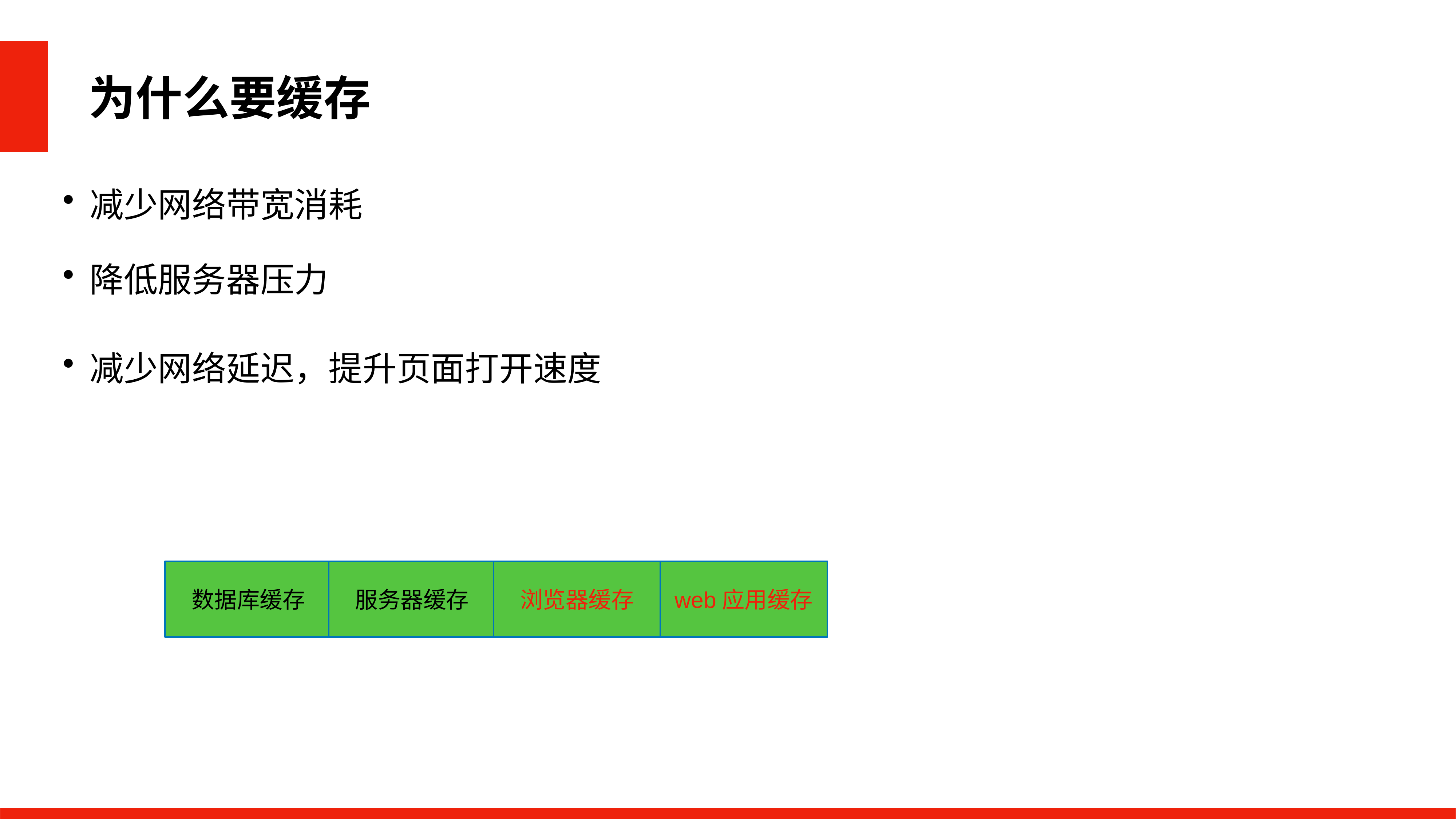

为什么要缓存
减少网络带宽消耗
降低服务器压力

减少网络延迟，提升页面打开速度
数据库缓存
服务器缓存
浏览器缓存
web应用缓存
36